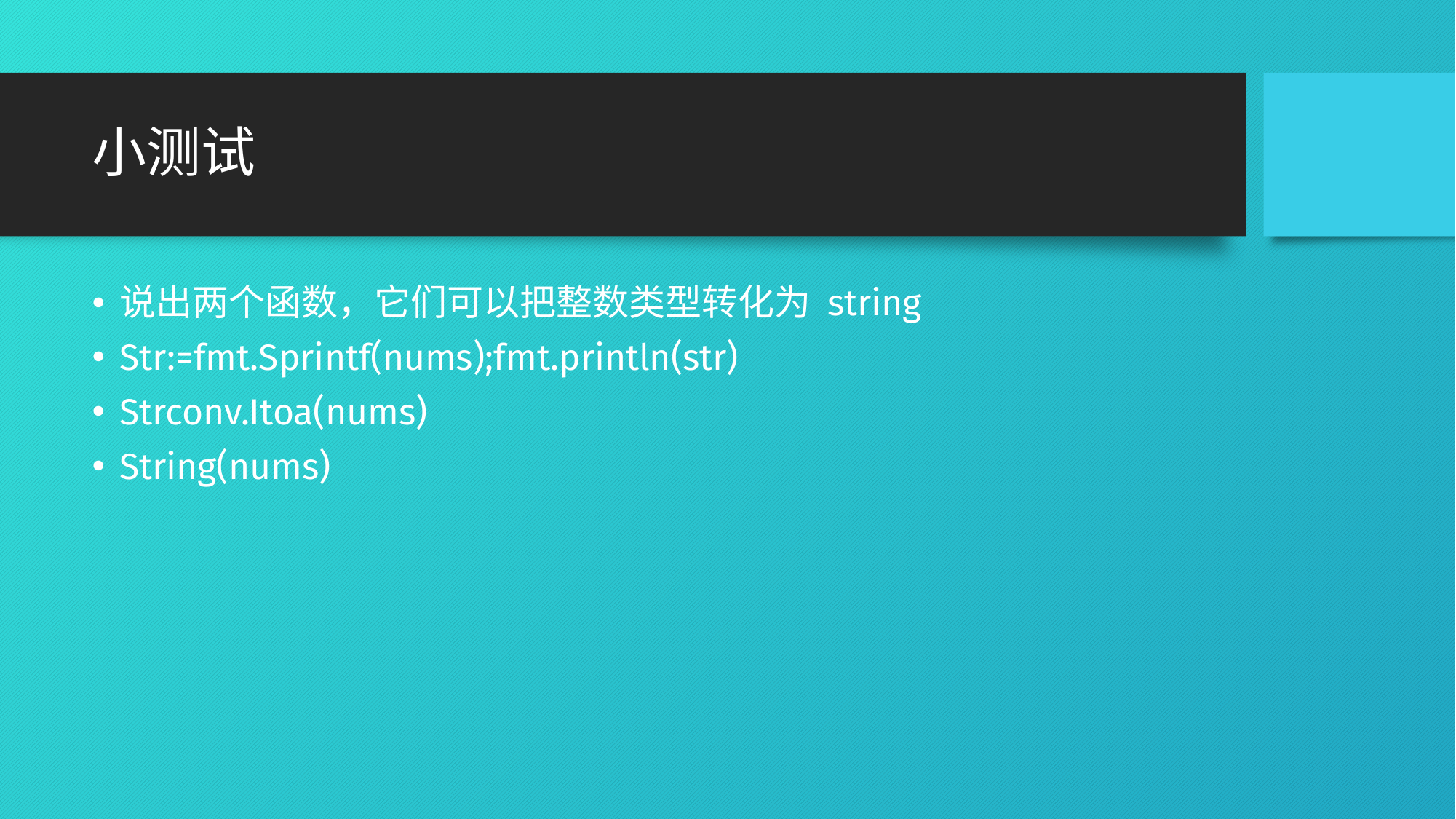

# 小测试
说出两个函数，它们可以把整数类型转化为 string
Str:=fmt.Sprintf(nums);fmt.println(str)
Strconv.Itoa(nums)
String(nums)